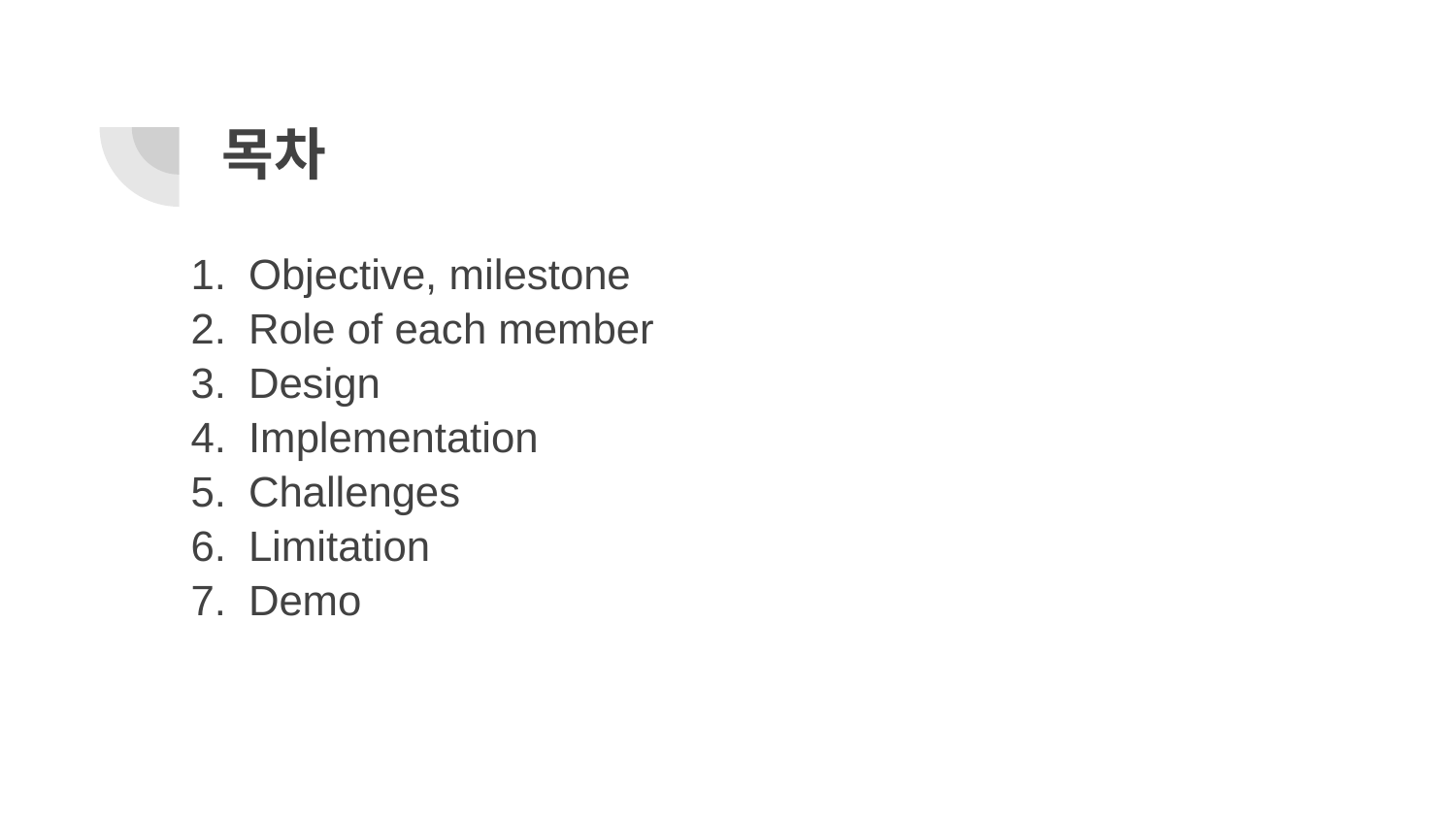

# 목차
Objective, milestone
Role of each member
Design
Implementation
Challenges
Limitation
Demo